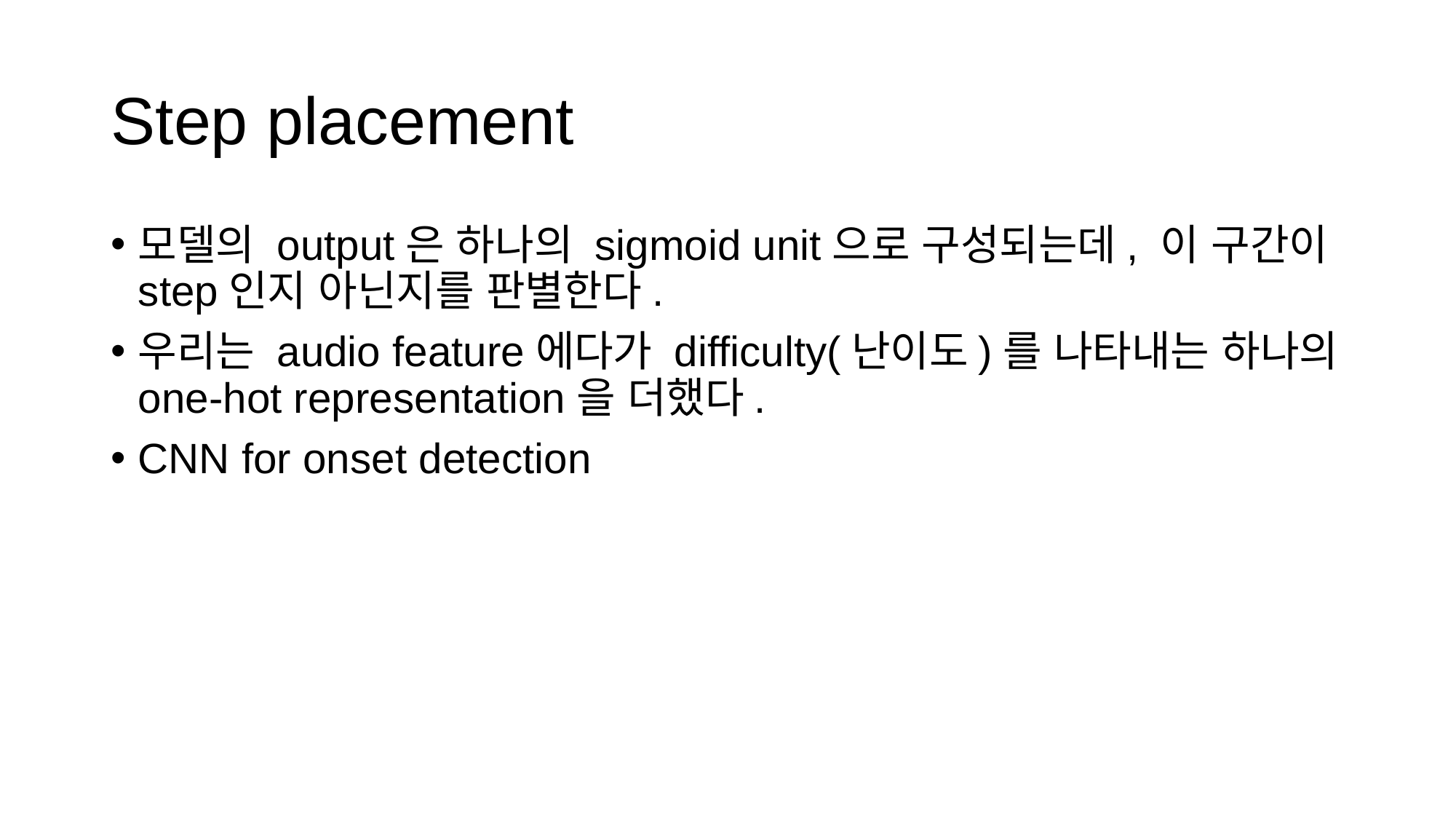

# Step placement
모델의 output은 하나의 sigmoid unit으로 구성되는데, 이 구간이 step인지 아닌지를 판별한다.
우리는 audio feature에다가 difficulty(난이도)를 나타내는 하나의 one-hot representation을 더했다.
CNN for onset detection